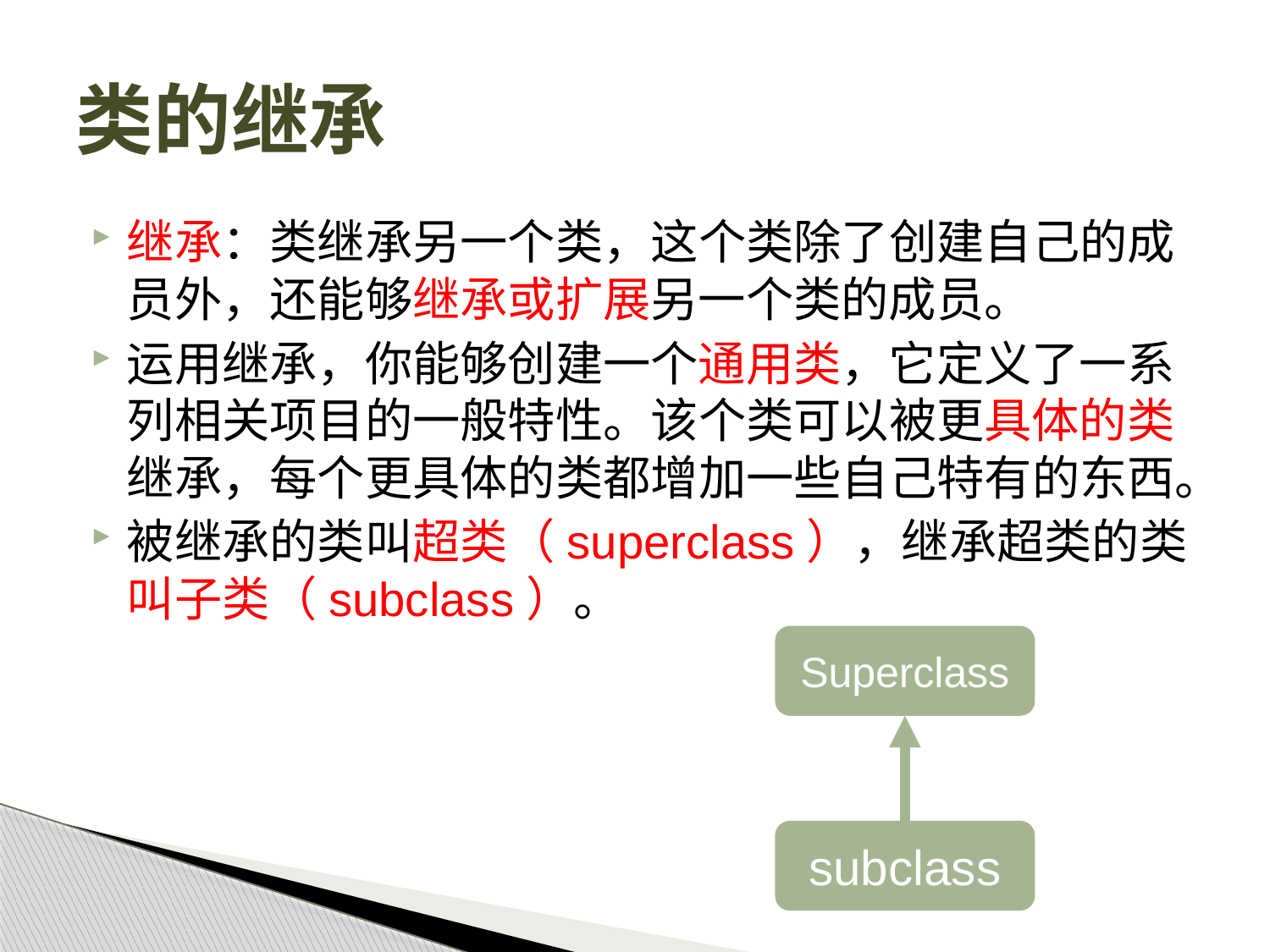

# 类的继承
继承：类继承另一个类，这个类除了创建自己的成员外，还能够继承或扩展另一个类的成员。
运用继承，你能够创建一个通用类，它定义了一系列相关项目的一般特性。该个类可以被更具体的类继承，每个更具体的类都增加一些自己特有的东西。
被继承的类叫超类（superclass），继承超类的类叫子类（subclass）。
Superclass
subclass